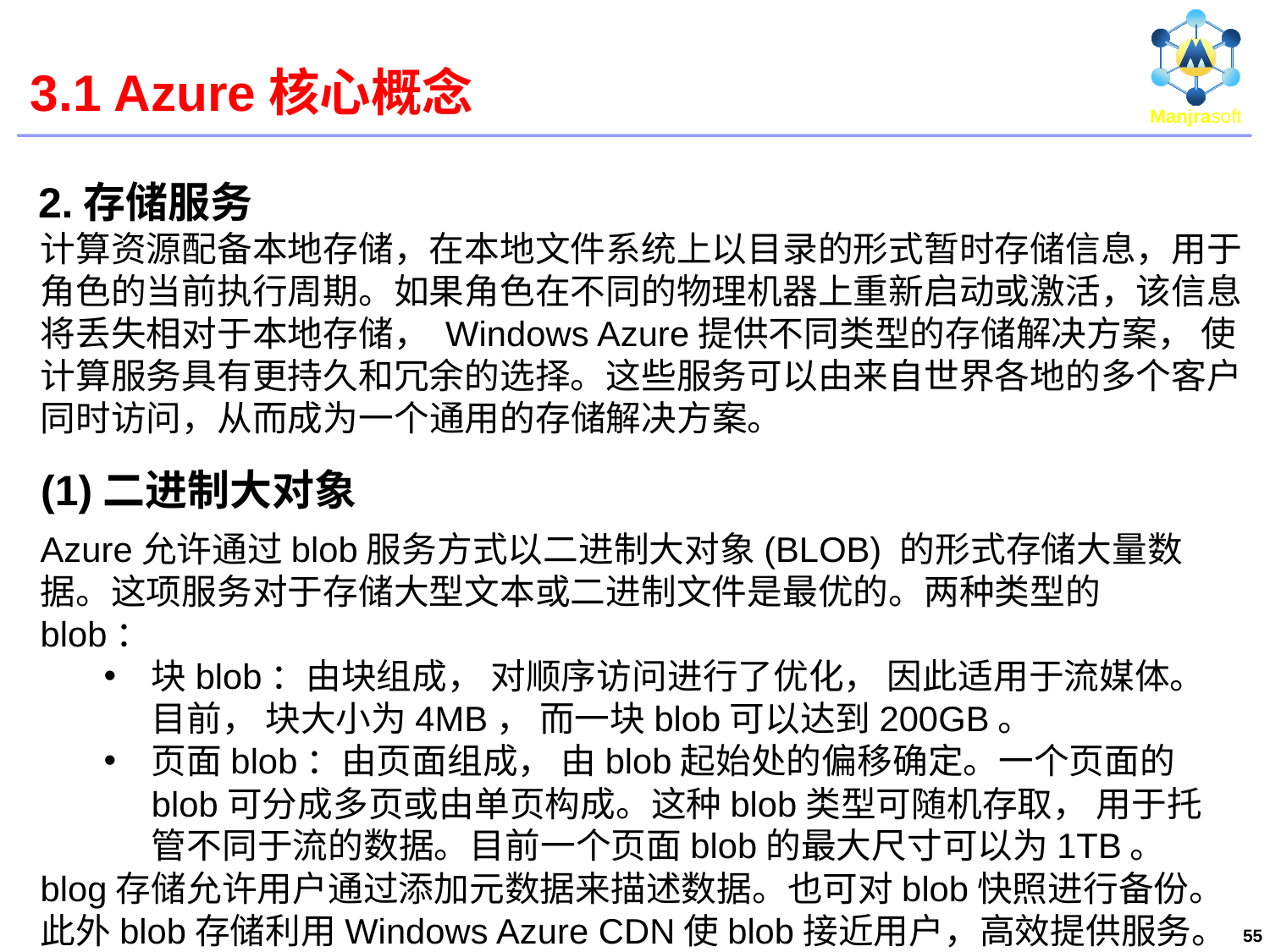

# 3.1 Azure核心概念
2.存储服务
计算资源配备本地存储，在本地文件系统上以目录的形式暂时存储信息，用于角色的当前执行周期。如果角色在不同的物理机器上重新启动或激活，该信息将丢失相对于本地存储， Windows Azure提供不同类型的存储解决方案， 使计算服务具有更持久和冗余的选择。这些服务可以由来自世界各地的多个客户同时访问，从而成为一个通用的存储解决方案。
(1)二进制大对象
Azure允许通过blob服务方式以二进制大对象(BLOB) 的形式存储大量数据。这项服务对于存储大型文本或二进制文件是最优的。两种类型的blob：
块blob：由块组成， 对顺序访问进行了优化， 因此适用于流媒体。目前， 块大小为4MB， 而一块blob可以达到200GB。
页面blob：由页面组成， 由blob起始处的偏移确定。一个页面的blob可分成多页或由单页构成。这种blob类型可随机存取， 用于托管不同于流的数据。目前一个页面blob的最大尺寸可以为1TB。
blog存储允许用户通过添加元数据来描述数据。也可对blob快照进行备份。此外blob存储利用Windows Azure CDN使blob接近用户，高效提供服务。
55